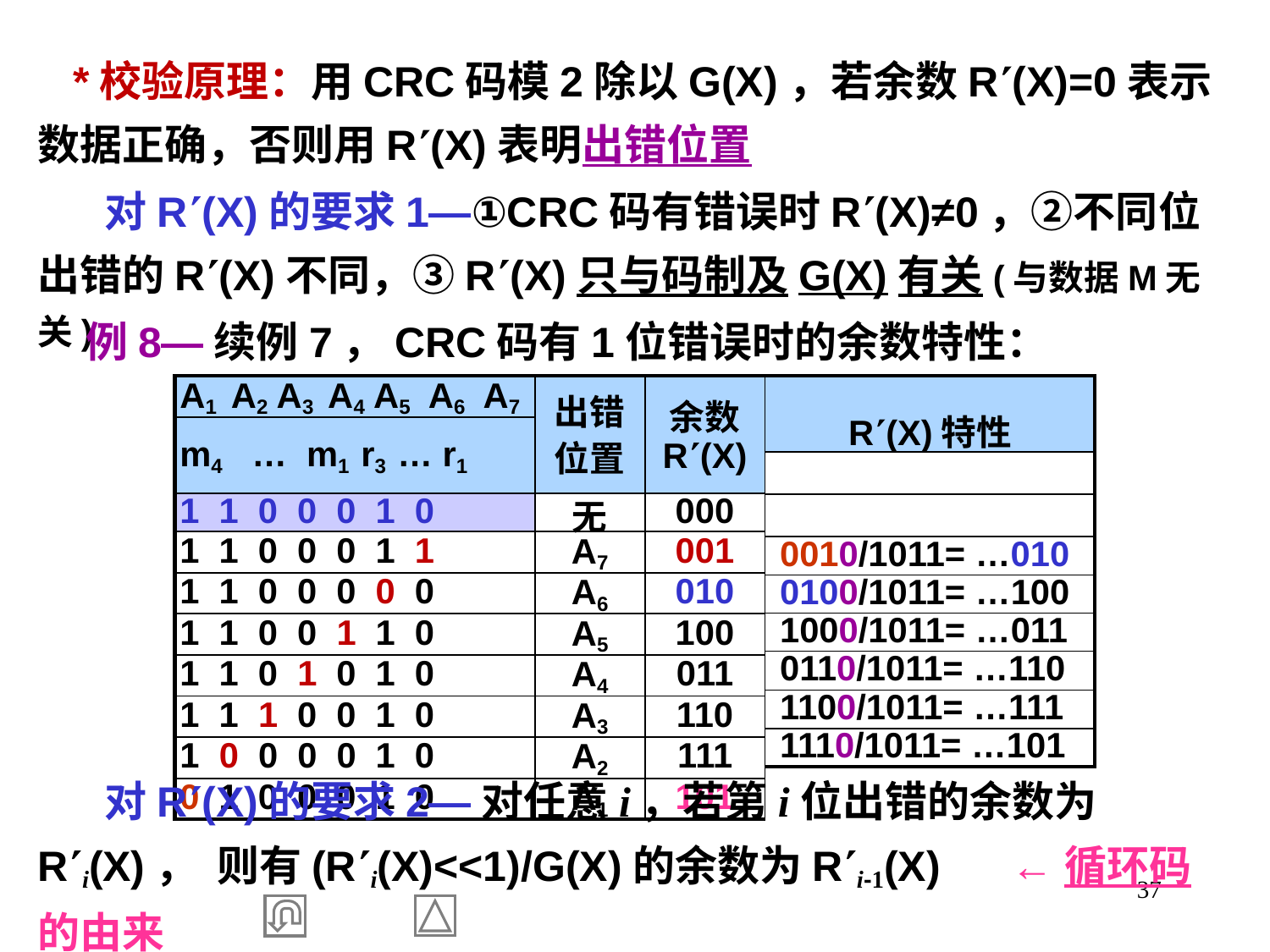

*校验原理：用CRC码模2除以G(X)，若余数R′(X)=0表示数据正确，否则用R′(X)表明出错位置
      对R′(X)的要求1—①CRC码有错误时R′(X)≠0，②不同位出错的R′(X)不同，③R′(X)只与码制及G(X)有关(与数据M无关)
    例8—续例7，CRC码有1位错误时的余数特性：
| A1 A2 A3 A4 A5 A6 A7 | 出错 位置 | 余数 R′(X) |
| --- | --- | --- |
| m4 … m1 r3 … r1 |  |  |
| 1 1 0 0 0 1 0 | 无 | 000 |
| 1 1 0 0 0 1 1 | A7 | 001 |
| 1 1 0 0 0 0 0 | A6 | 010 |
| 1 1 0 0 1 1 0 | A5 | 100 |
| 1 1 0 1 0 1 0 | A4 | 011 |
| 1 1 1 0 0 1 0 | A3 | 110 |
| 1 0 0 0 0 1 0 | A2 | 111 |
| 0 1 0 0 0 1 0 | A1 | 101 |
| R′(X)特性 |
| --- |
|  |
|  |
| 0010/1011= …010 |
| 0100/1011= …100 |
| 1000/1011= …011 |
| 0110/1011= …110 |
| 1100/1011= …111 |
| 1110/1011= …101 |
      对R′(X)的要求2—对任意i，若第i位出错的余数为R′i(X)，  则有(R′i(X)<<1)/G(X)的余数为R′i-1(X)      ←循环码的由来
37